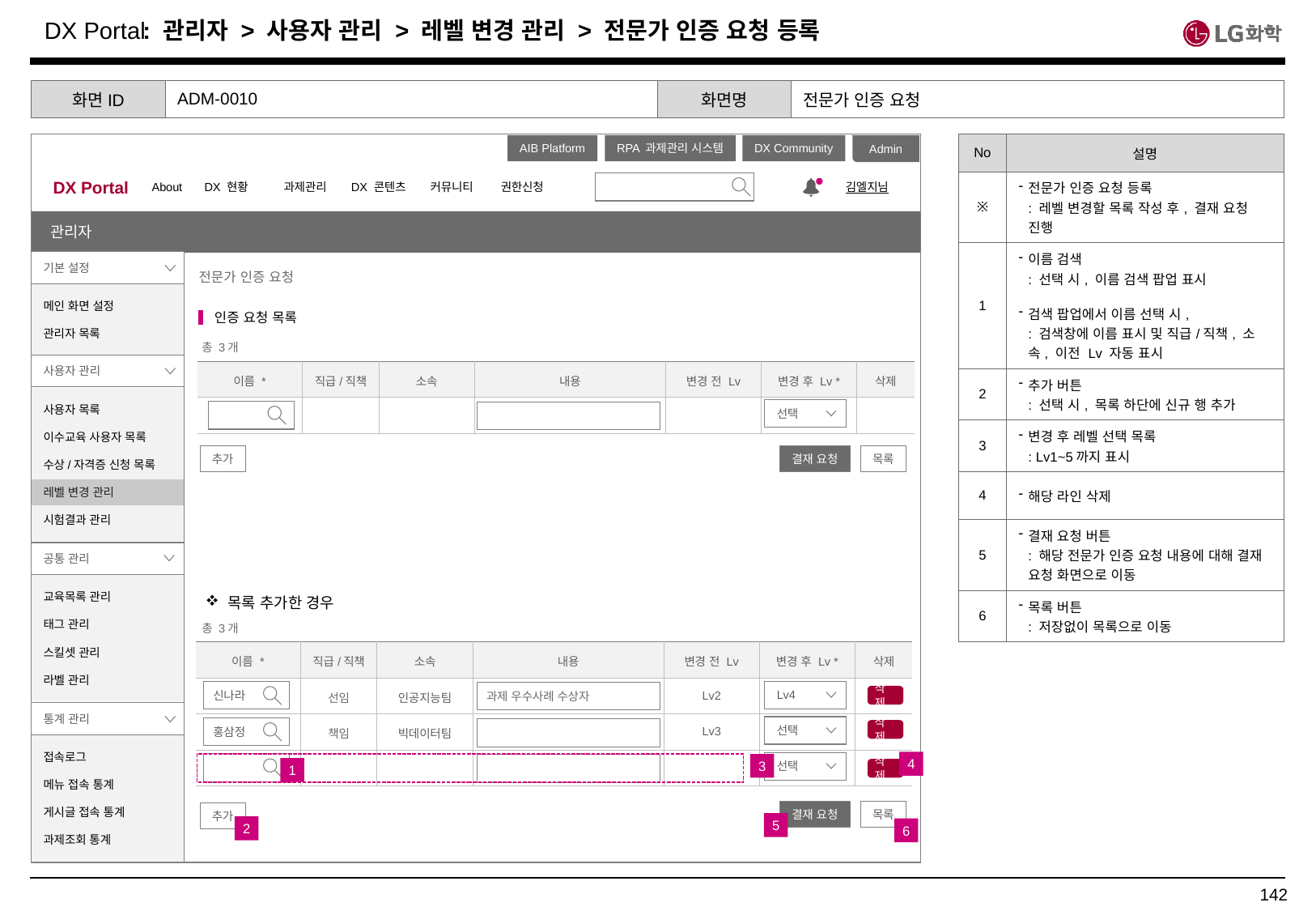

: 관리자 > 사용자 관리 > 레벨 변경 관리 > 전문가 인증 요청 등록
| 화면ID | ADM-0010 | 화면명 | 전문가 인증 요청 |
| --- | --- | --- | --- |

| No | 설명 |
| --- | --- |
| ※ | 전문가 인증 요청 등록 : 레벨 변경할 목록 작성 후, 결재 요청 진행 |
| 1 | 이름 검색 : 선택 시, 이름 검색 팝업 표시 검색 팝업에서 이름 선택 시, : 검색창에 이름 표시 및 직급/직책, 소속, 이전 Lv 자동 표시 |
| 2 | 추가 버튼 : 선택 시, 목록 하단에 신규 행 추가 |
| 3 | 변경 후 레벨 선택 목록 : Lv1~5까지 표시 |
| 4 | 해당 라인 삭제 |
| 5 | 결재 요청 버튼 : 해당 전문가 인증 요청 내용에 대해 결재 요청 화면으로 이동 |
| 6 | 목록 버튼 : 저장없이 목록으로 이동 |

Admin
DX Portal

About
DX 현황
과제관리
DX 콘텐츠
커뮤니티
권한신청
김엘지님

AIB Platform
RPA 과제관리 시스템
DX Community
공지사항

관리자

기본 설정

전문가 인증 요청
메인 화면 설정
관리자 목록

인증 요청 목록
총 3개
사용자 관리

| 이름 \* | 직급/직책 | 소속 | 내용 | 변경 전 Lv | 변경 후 Lv \* | 삭제 |
| --- | --- | --- | --- | --- | --- | --- |
| 신나라 |  |  |  |  |  |  |
사용자 목록
이수교육 사용자 목록
수상/자격증 신청 목록
레벨 변경 관리
시험결과 관리

선택

추가
결재 요청
목록
공통 관리

교육목록 관리
태그 관리
스킬셋 관리
라벨 관리

목록 추가한 경우
총 3개
| 이름 \* | 직급/직책 | 소속 | 내용 | 변경 전 Lv | 변경 후 Lv \* | 삭제 |
| --- | --- | --- | --- | --- | --- | --- |
| 신나라 | 선임 | 인공지능팀 |  | Lv2 |  |  |
| 홍삼정 | 책임 | 빅데이터팀 |  | Lv3 |  |  |
|  |  |  |  |  |  |  |
Lv4

신나라

과제 우수사례 수상자
삭제
통계 관리

선택

홍삼정

삭제
접속로그
메뉴 접속 통계
게시글 접속 통계
과제조회 통계

4
선택

3

1
삭제
결재 요청
목록
추가
5
2
6